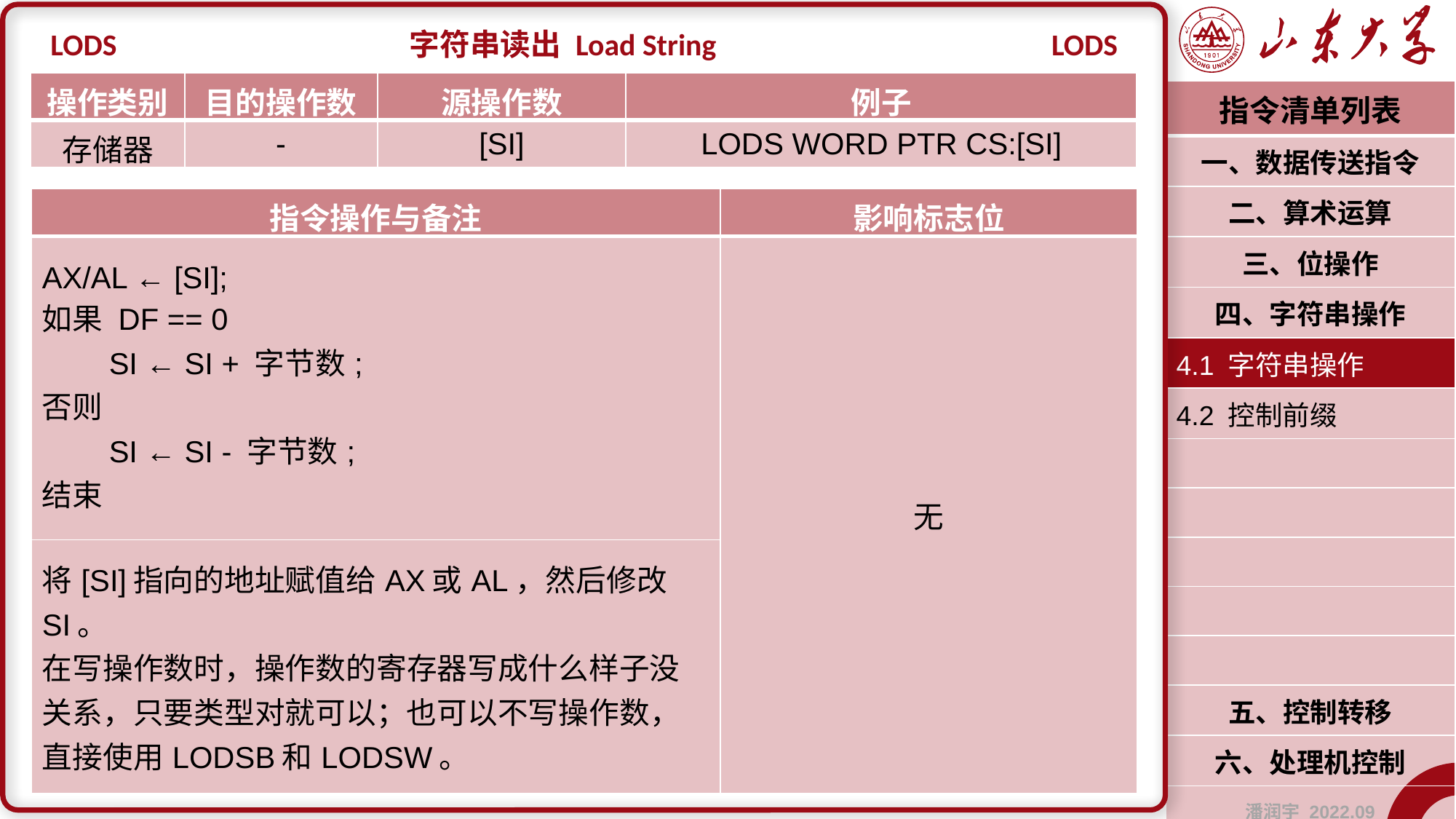

LODS
字符串读出 Load String
LODS
| 操作类别 | 目的操作数 | 源操作数 | 例子 |
| --- | --- | --- | --- |
| 存储器 | - | [SI] | LODS WORD PTR CS:[SI] |
| 指令清单列表 |
| --- |
| 一、数据传送指令 |
| 二、算术运算 |
| 三、位操作 |
| 四、字符串操作 |
| 4.1 字符串操作 |
| 4.2 控制前缀 |
|  |
|  |
|  |
|  |
|  |
| 五、控制转移 |
| 六、处理机控制 |
| 潘润宇 2022.09 |
| 指令操作与备注 | 影响标志位 |
| --- | --- |
| AX/AL ← [SI]; 如果 DF == 0 SI ← SI + 字节数; 否则 SI ← SI - 字节数; 结束 | 无 |
| 将[SI]指向的地址赋值给AX或AL，然后修改SI。 在写操作数时，操作数的寄存器写成什么样子没关系，只要类型对就可以；也可以不写操作数，直接使用LODSB和LODSW。 |  |